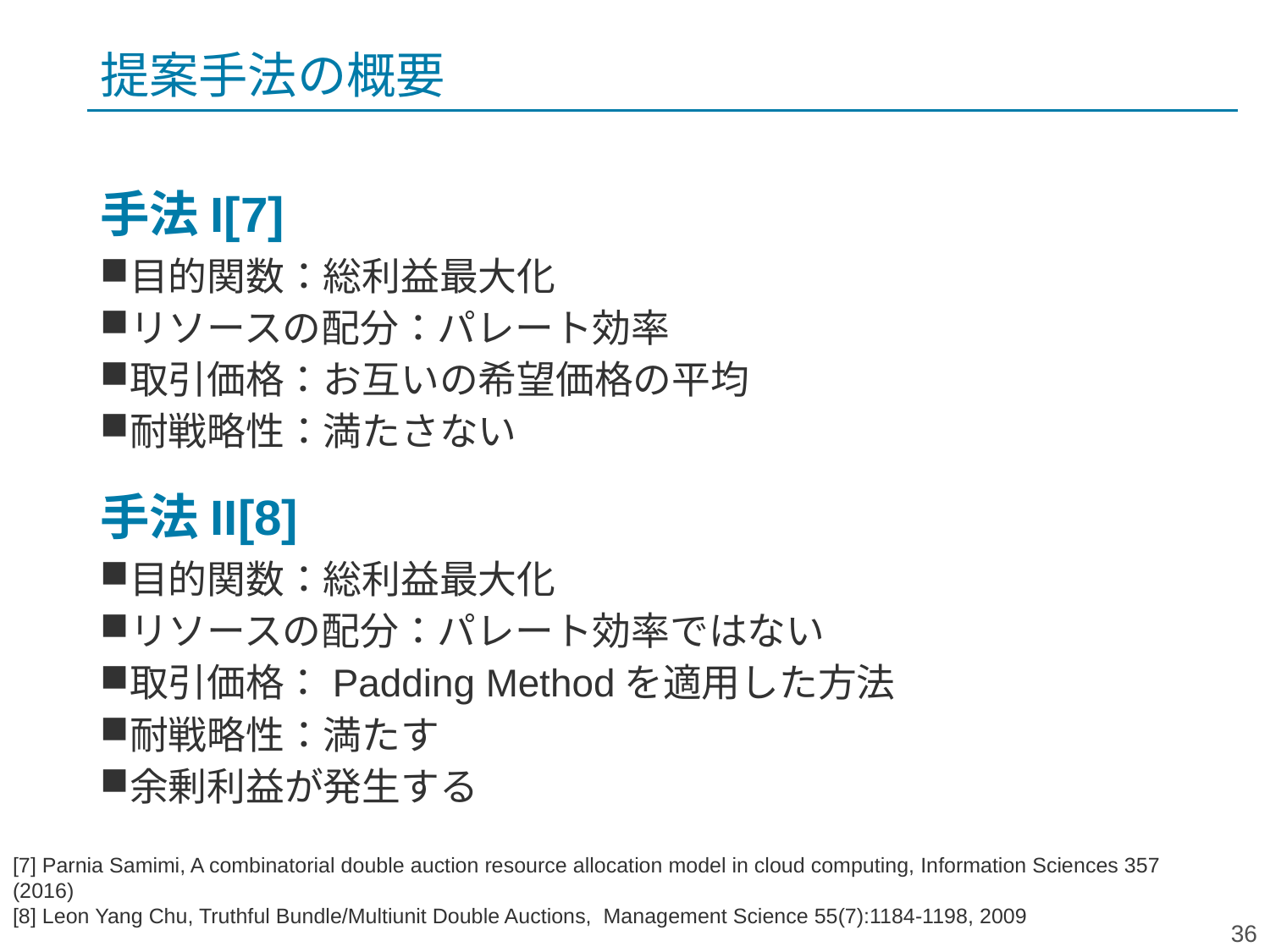

# 提案手法の概要
手法I[7]
目的関数：総利益最大化
リソースの配分：パレート効率
取引価格：お互いの希望価格の平均
耐戦略性：満たさない
手法II[8]
目的関数：総利益最大化
リソースの配分：パレート効率ではない
取引価格：Padding Methodを適用した方法
耐戦略性：満たす
余剰利益が発生する
[7] Parnia Samimi, A combinatorial double auction resource allocation model in cloud computing, Information Sciences 357 (2016)
[8] Leon Yang Chu, Truthful Bundle/Multiunit Double Auctions,  Management Science 55(7):1184-1198, 2009

36